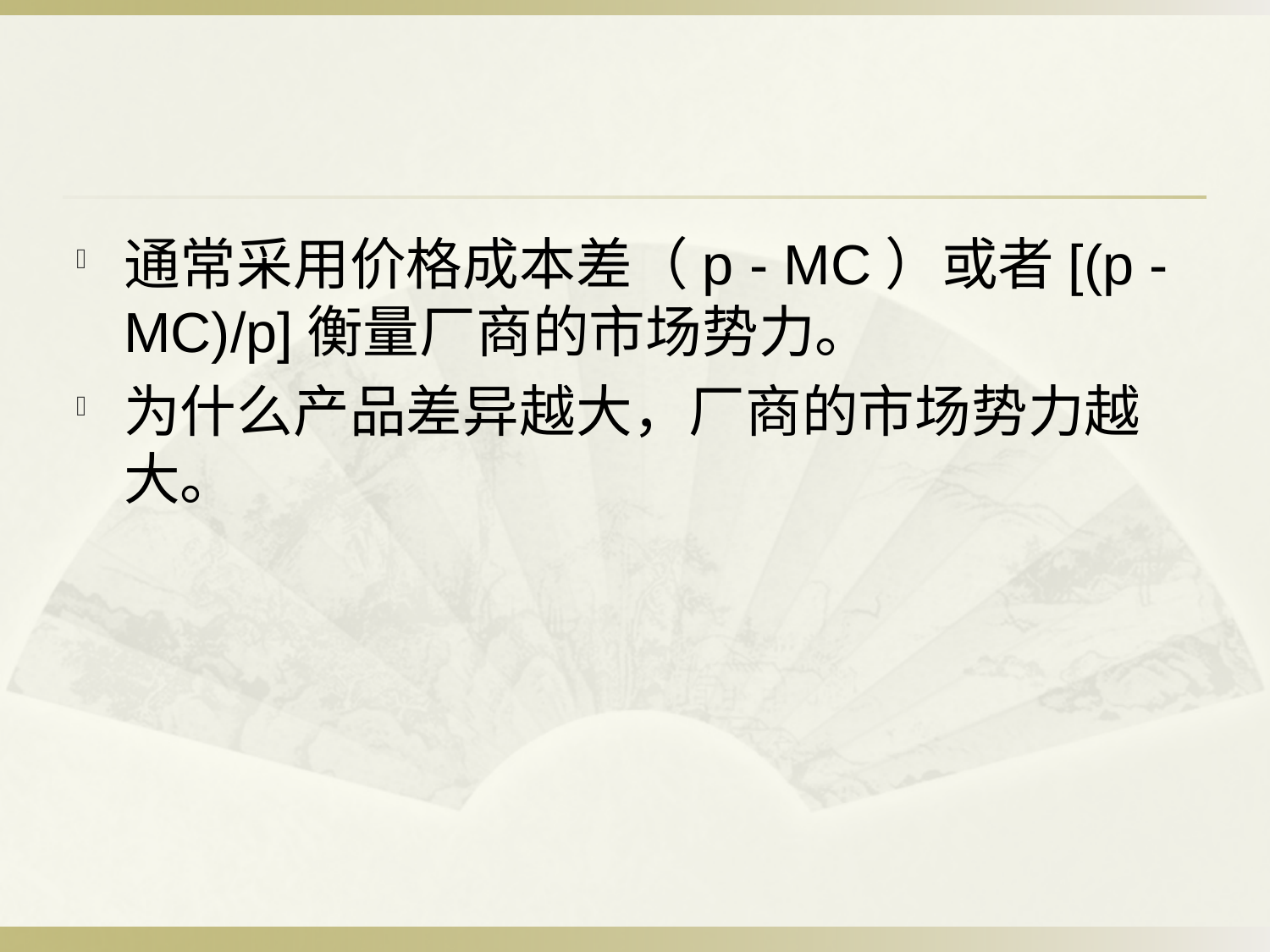

#
通常采用价格成本差（p - MC）或者[(p - MC)/p]衡量厂商的市场势力。
为什么产品差异越大，厂商的市场势力越大。